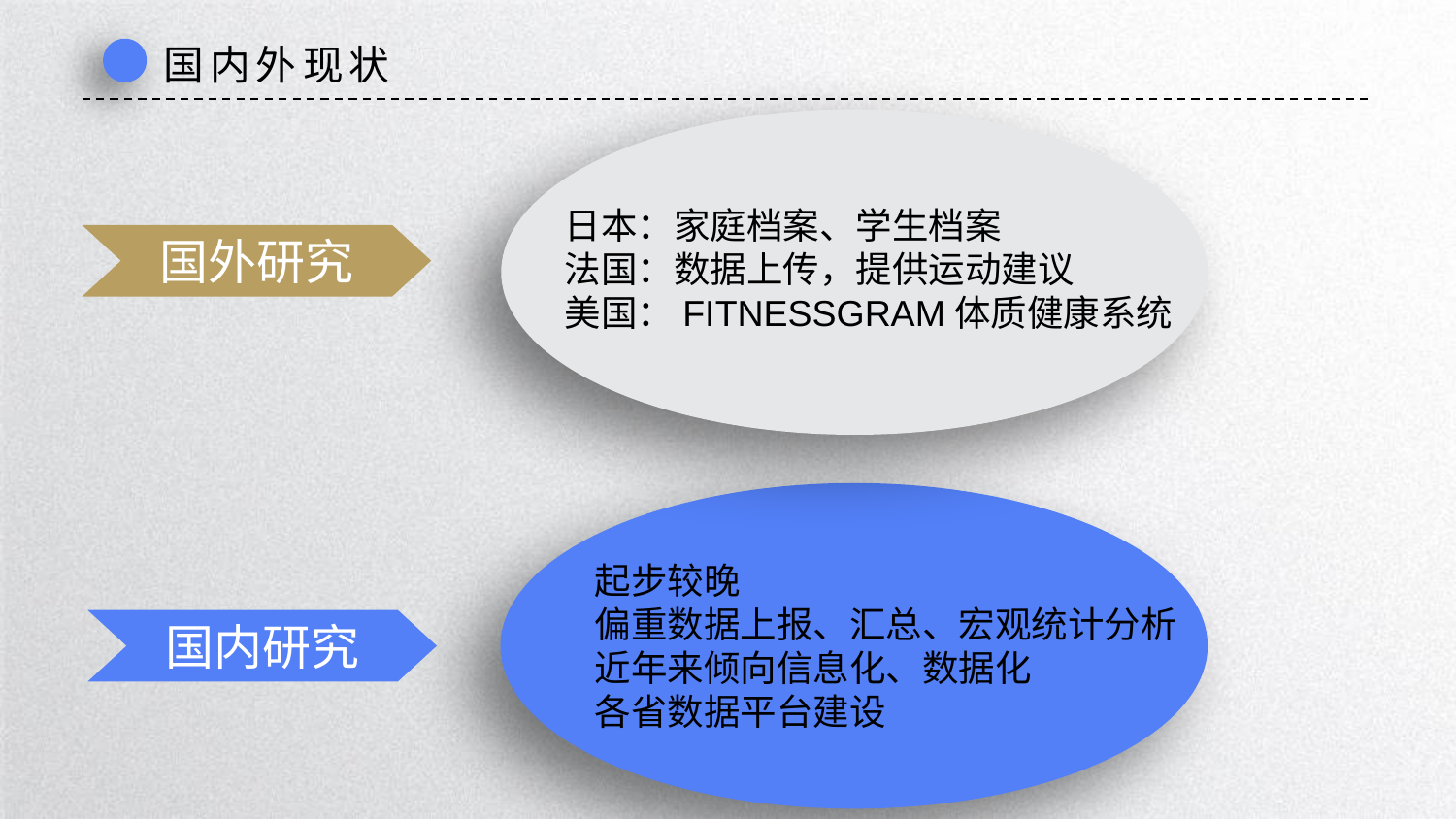

国内外现状

日本：家庭档案、学生档案
法国：数据上传，提供运动建议
美国：FITNESSGRAM体质健康系统

国外研究

起步较晚
偏重数据上报、汇总、宏观统计分析
近年来倾向信息化、数据化
各省数据平台建设
国内研究